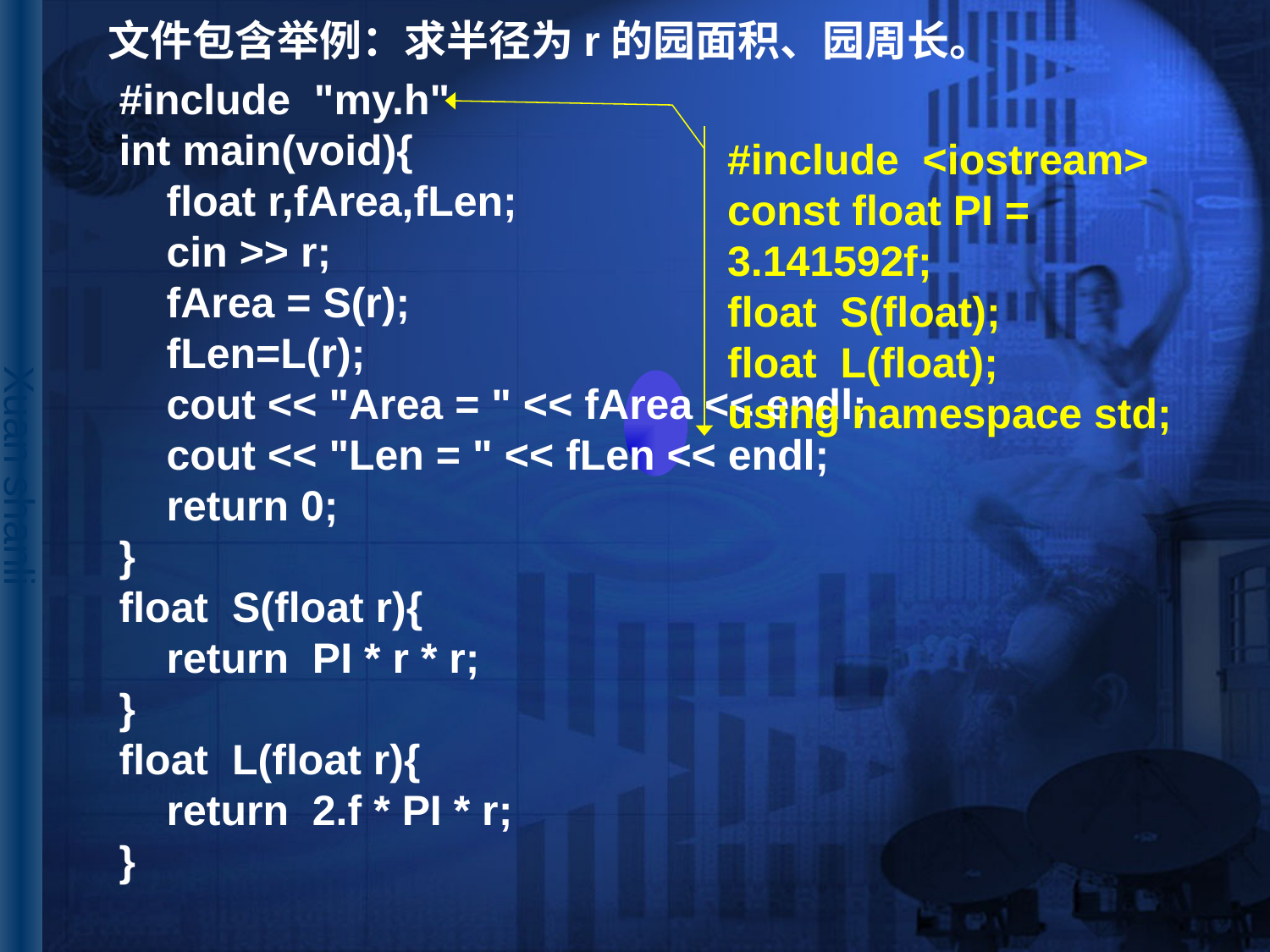

# 文件包含举例：求半径为r的园面积、园周长。
#include  "my.h"
int main(void){
    float r,fArea,fLen;
    cin >> r;
    fArea = S(r);
    fLen=L(r);
    cout << "Area = " << fArea << endl;
    cout << "Len = " << fLen << endl;
    return 0;
}
float  S(float r){
    return  PI * r * r;
}
float  L(float r){
    return  2.f * PI * r;
}

#include  <iostream>
const float PI = 3.141592f;
float  S(float);
float  L(float);
using namespace std;